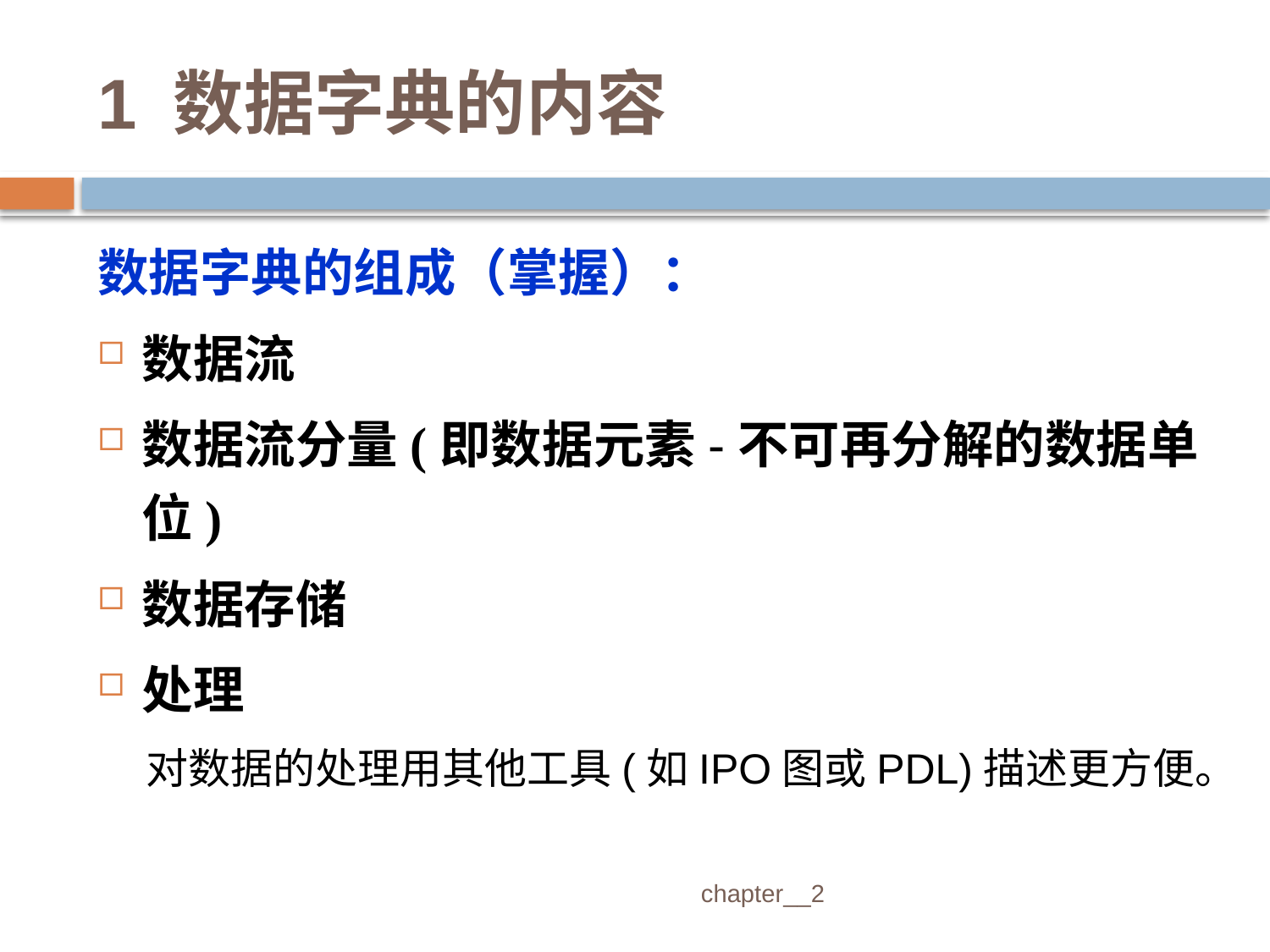

# 1 数据字典的内容
53
数据字典的组成（掌握）：
数据流
数据流分量(即数据元素-不可再分解的数据单位)
数据存储
处理
    对数据的处理用其他工具(如IPO图或PDL)描述更方便。

 chapter__2